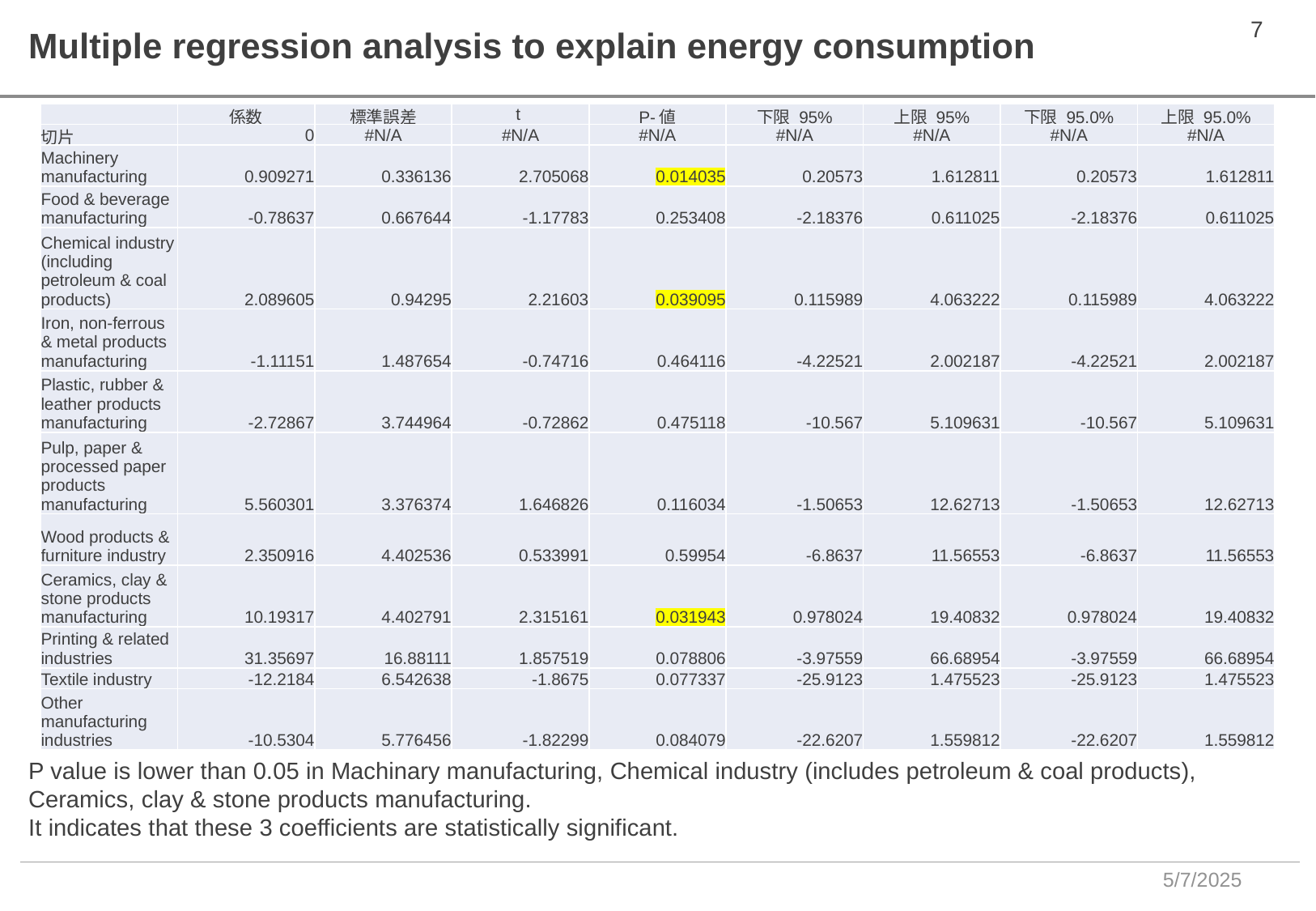

Multiple regression analysis to explain energy consumption
|  | 係数 | 標準誤差 | t | P-値 | 下限 95% | 上限 95% | 下限 95.0% | 上限 95.0% |
| --- | --- | --- | --- | --- | --- | --- | --- | --- |
| 切片 | 0 | #N/A | #N/A | #N/A | #N/A | #N/A | #N/A | #N/A |
| Machinery manufacturing | 0.909271 | 0.336136 | 2.705068 | 0.014035 | 0.20573 | 1.612811 | 0.20573 | 1.612811 |
| Food & beverage manufacturing | -0.78637 | 0.667644 | -1.17783 | 0.253408 | -2.18376 | 0.611025 | -2.18376 | 0.611025 |
| Chemical industry (including petroleum & coal products) | 2.089605 | 0.94295 | 2.21603 | 0.039095 | 0.115989 | 4.063222 | 0.115989 | 4.063222 |
| Iron, non-ferrous & metal products manufacturing | -1.11151 | 1.487654 | -0.74716 | 0.464116 | -4.22521 | 2.002187 | -4.22521 | 2.002187 |
| Plastic, rubber & leather products manufacturing | -2.72867 | 3.744964 | -0.72862 | 0.475118 | -10.567 | 5.109631 | -10.567 | 5.109631 |
| Pulp, paper & processed paper products manufacturing | 5.560301 | 3.376374 | 1.646826 | 0.116034 | -1.50653 | 12.62713 | -1.50653 | 12.62713 |
| Wood products & furniture industry | 2.350916 | 4.402536 | 0.533991 | 0.59954 | -6.8637 | 11.56553 | -6.8637 | 11.56553 |
| Ceramics, clay & stone products manufacturing | 10.19317 | 4.402791 | 2.315161 | 0.031943 | 0.978024 | 19.40832 | 0.978024 | 19.40832 |
| Printing & related industries | 31.35697 | 16.88111 | 1.857519 | 0.078806 | -3.97559 | 66.68954 | -3.97559 | 66.68954 |
| Textile industry | -12.2184 | 6.542638 | -1.8675 | 0.077337 | -25.9123 | 1.475523 | -25.9123 | 1.475523 |
| Other manufacturing industries | -10.5304 | 5.776456 | -1.82299 | 0.084079 | -22.6207 | 1.559812 | -22.6207 | 1.559812 |
P value is lower than 0.05 in Machinary manufacturing, Chemical industry (includes petroleum & coal products), Ceramics, clay & stone products manufacturing.
It indicates that these 3 coefficients are statistically significant.